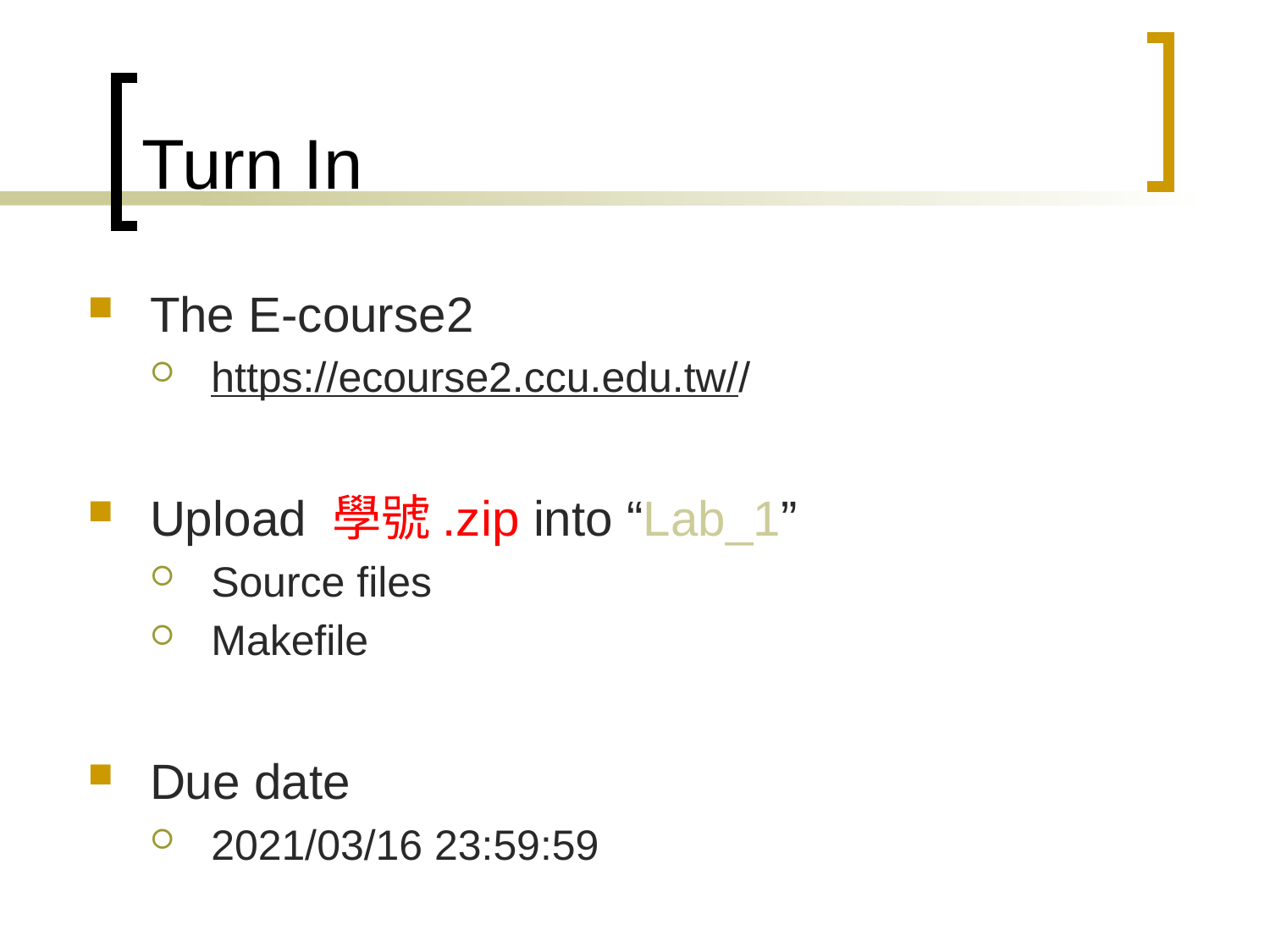

# Turn In
The E-course2
https://ecourse2.ccu.edu.tw//

Upload 學號.zip into “Lab_1”
Source files
Makefile

Due date
2021/03/16 23:59:59